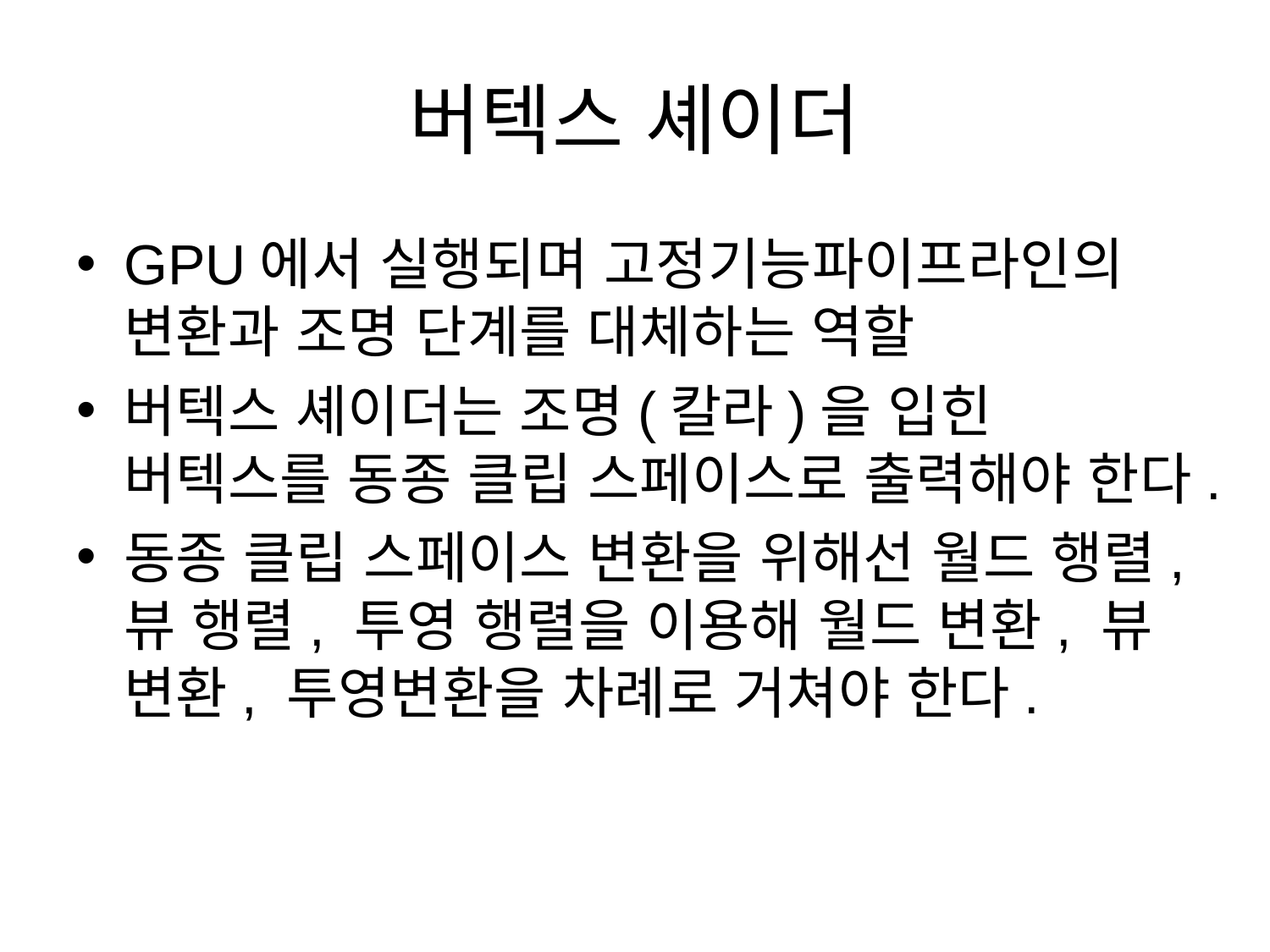

# 버텍스 셰이더
GPU에서 실행되며 고정기능파이프라인의 변환과 조명 단계를 대체하는 역할
버텍스 셰이더는 조명(칼라)을 입힌 버텍스를 동종 클립 스페이스로 출력해야 한다.
동종 클립 스페이스 변환을 위해선 월드 행렬, 뷰 행렬, 투영 행렬을 이용해 월드 변환, 뷰 변환, 투영변환을 차례로 거쳐야 한다.